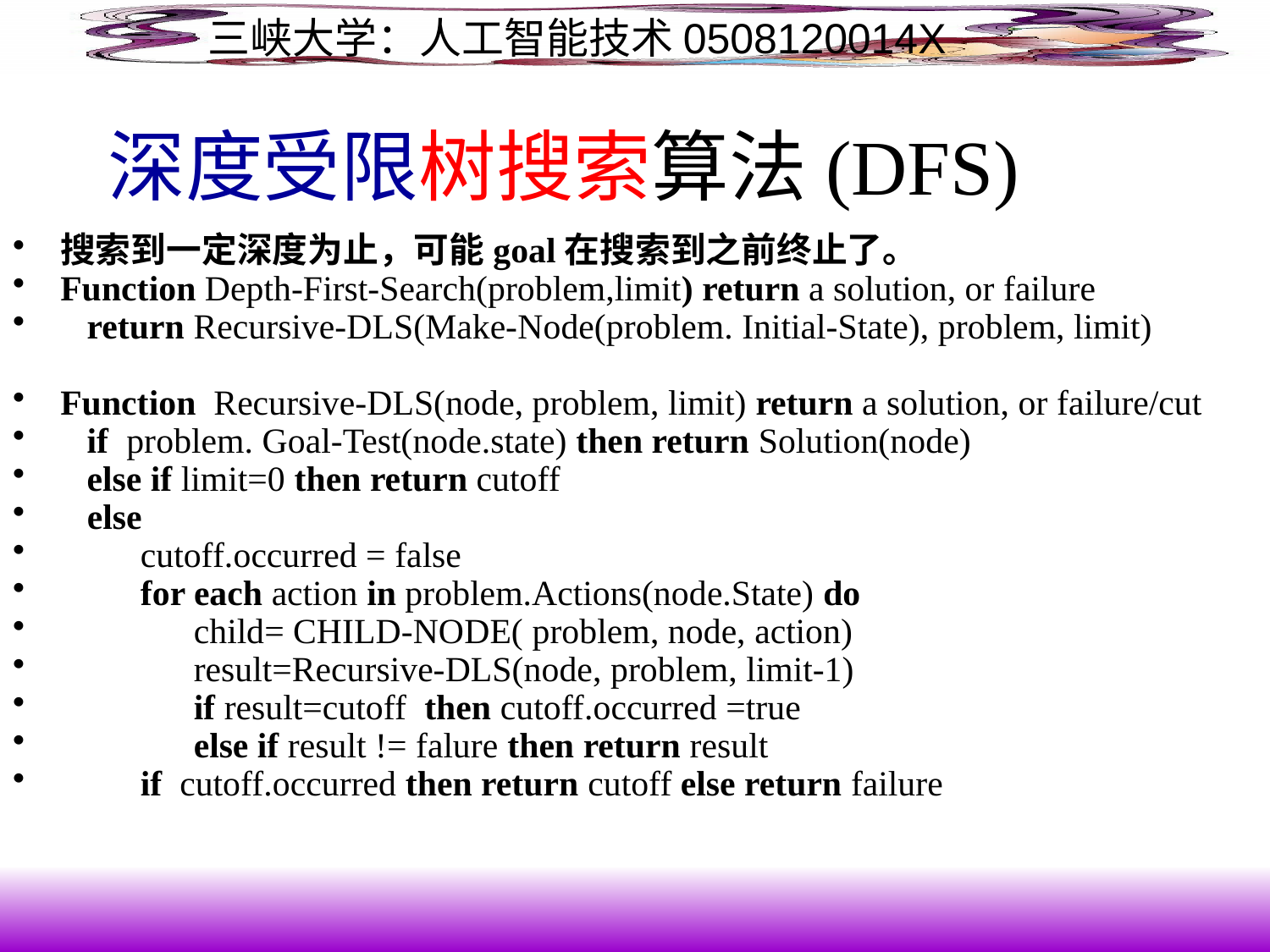

# 深度受限树搜索算法(DFS)
搜索到一定深度为止，可能goal在搜索到之前终止了。
Function Depth-First-Search(problem,limit) return a solution, or failure
   return Recursive-DLS(Make-Node(problem. Initial-State), problem, limit)

Function  Recursive-DLS(node, problem, limit) return a solution, or failure/cut
   if  problem. Goal-Test(node.state) then return Solution(node)
   else if limit=0 then return cutoff
   else
         cutoff.occurred = false
         for each action in problem.Actions(node.State) do
               child= CHILD-NODE( problem, node, action)
               result=Recursive-DLS(node, problem, limit-1)
               if result=cutoff  then cutoff.occurred =true
               else if result != falure then return result
         if  cutoff.occurred then return cutoff else return failure